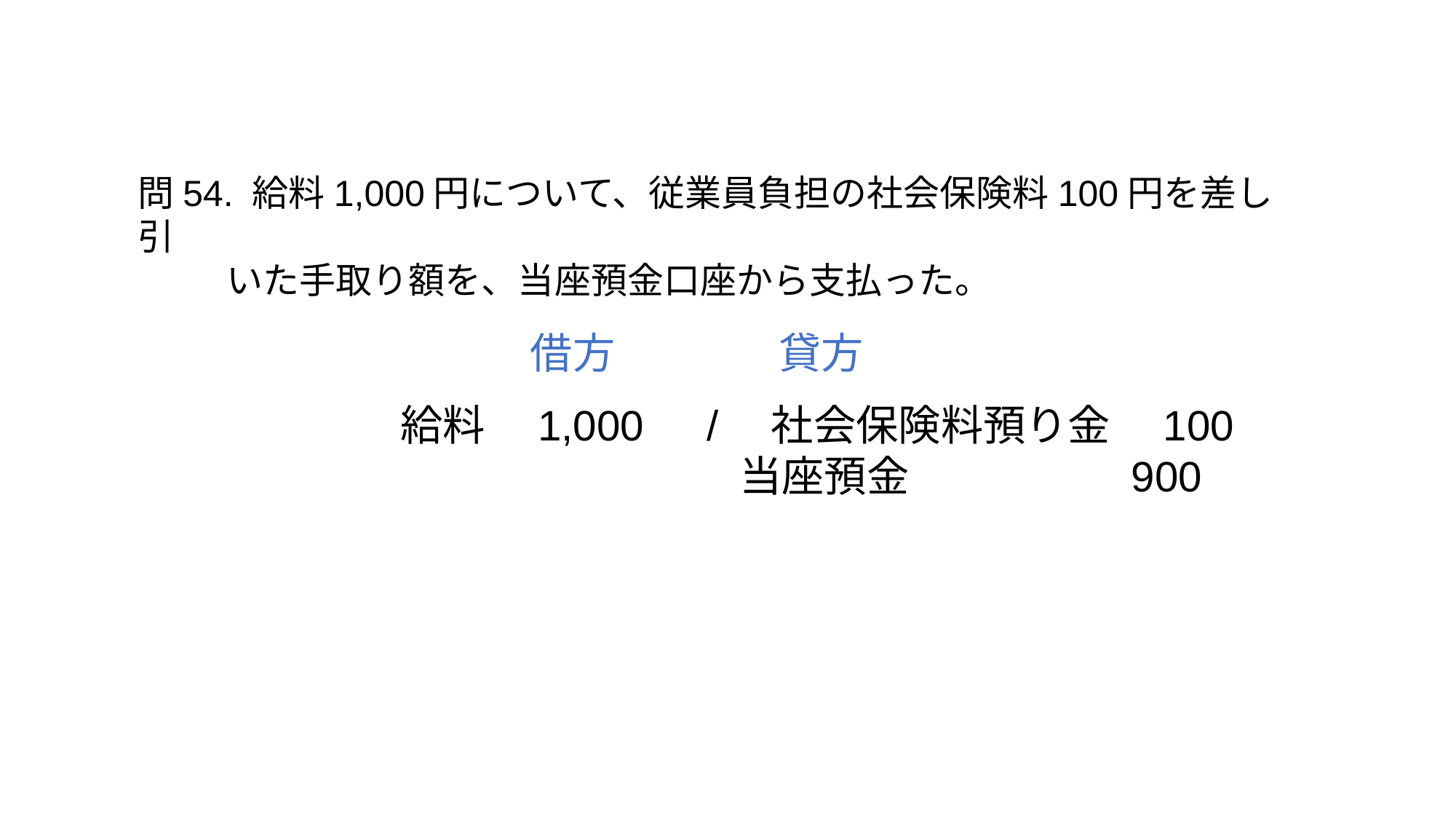

問54. 給料1,000円について、従業員負担の社会保険料100円を差し引
　　  いた手取り額を、当座預金口座から支払った。
借方
貸方
給料　1,000　/　社会保険料預り金　100
　　　　　　　　当座預金　　　　　900